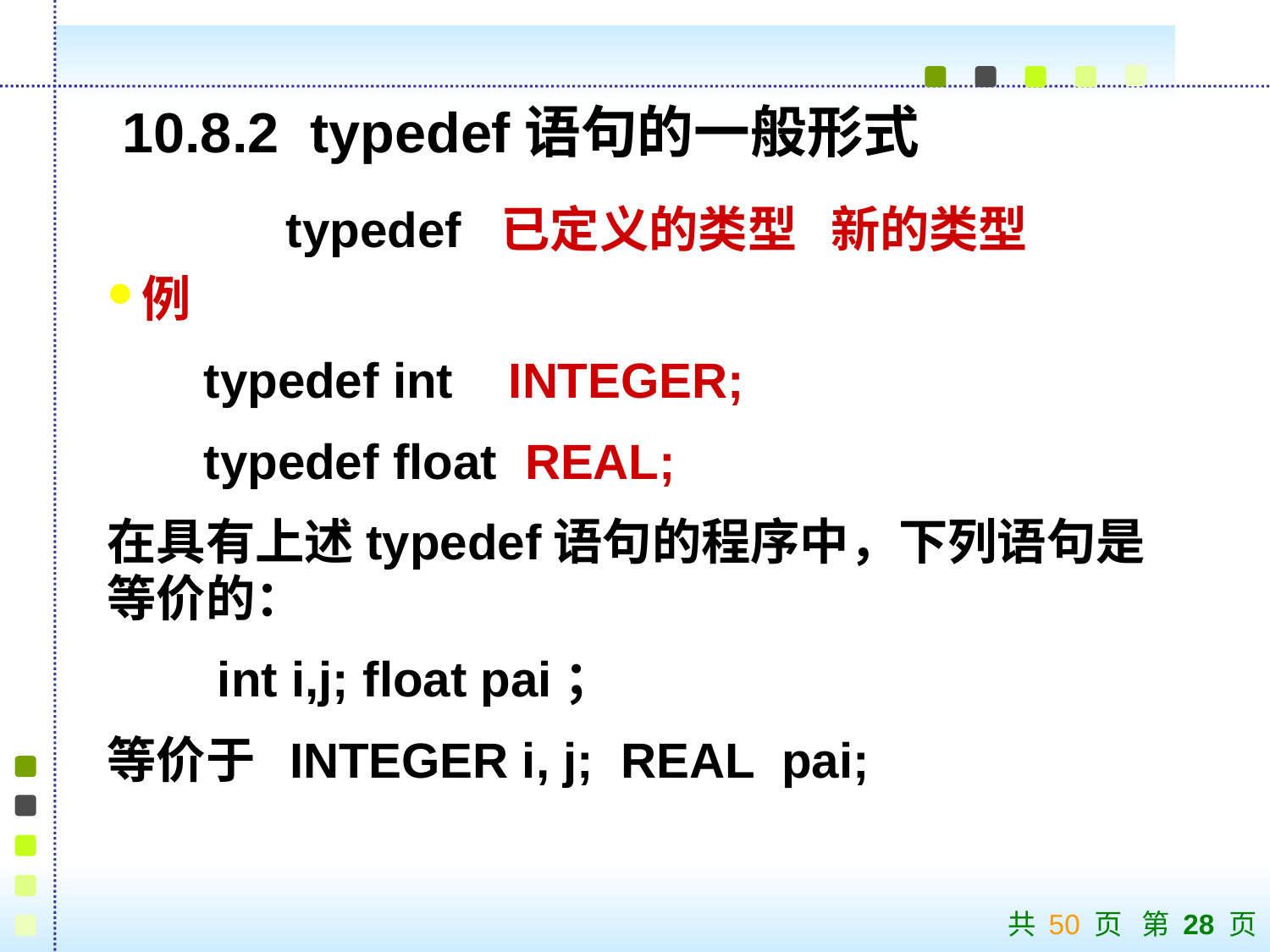

10.8.2  typedef语句的一般形式
typedef  已定义的类型   新的类型
例
       typedef int    INTEGER;
       typedef float  REAL;
在具有上述typedef语句的程序中，下列语句是等价的：
        int i,j; float pai；
等价于  INTEGER i, j;  REAL  pai;
共 50 页   第 28 页